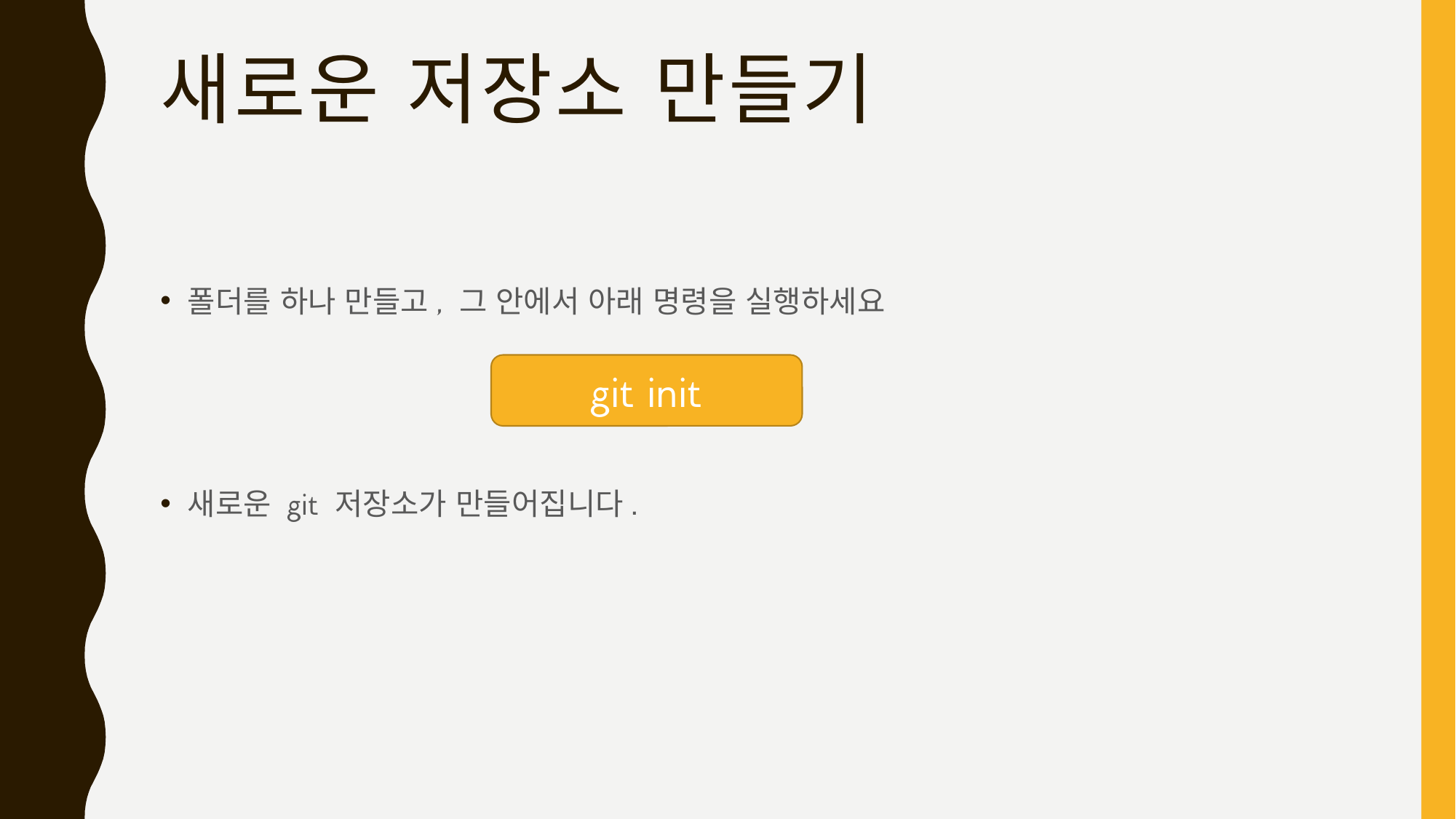

# 새로운 저장소 만들기
폴더를 하나 만들고, 그 안에서 아래 명령을 실행하세요

새로운 git 저장소가 만들어집니다.

git init